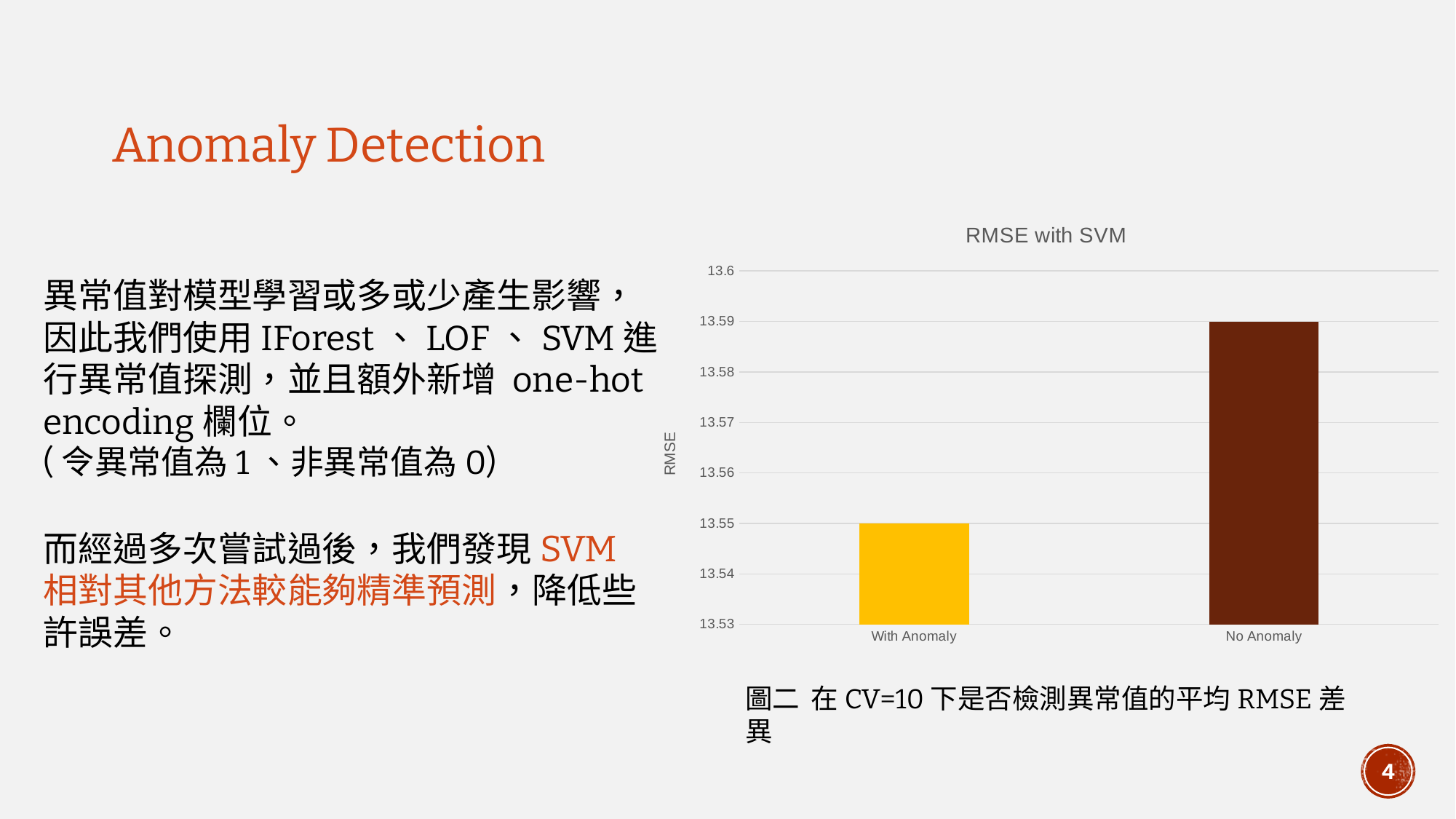

Anomaly Detection

### Chart: RMSE with SVM

| Category |  |
|---|---|
| With Anomaly | 13.55 |
| No Anomaly | 13.59 |
異常值對模型學習或多或少產生影響，因此我們使用IForest、LOF、SVM進行異常值探測，並且額外新增 one-hot encoding欄位。
(令異常值為1、非異常值為0)

而經過多次嘗試過後，我們發現SVM相對其他方法較能夠精準預測，降低些許誤差。
圖二  在CV=10下是否檢測異常值的平均RMSE差異
4